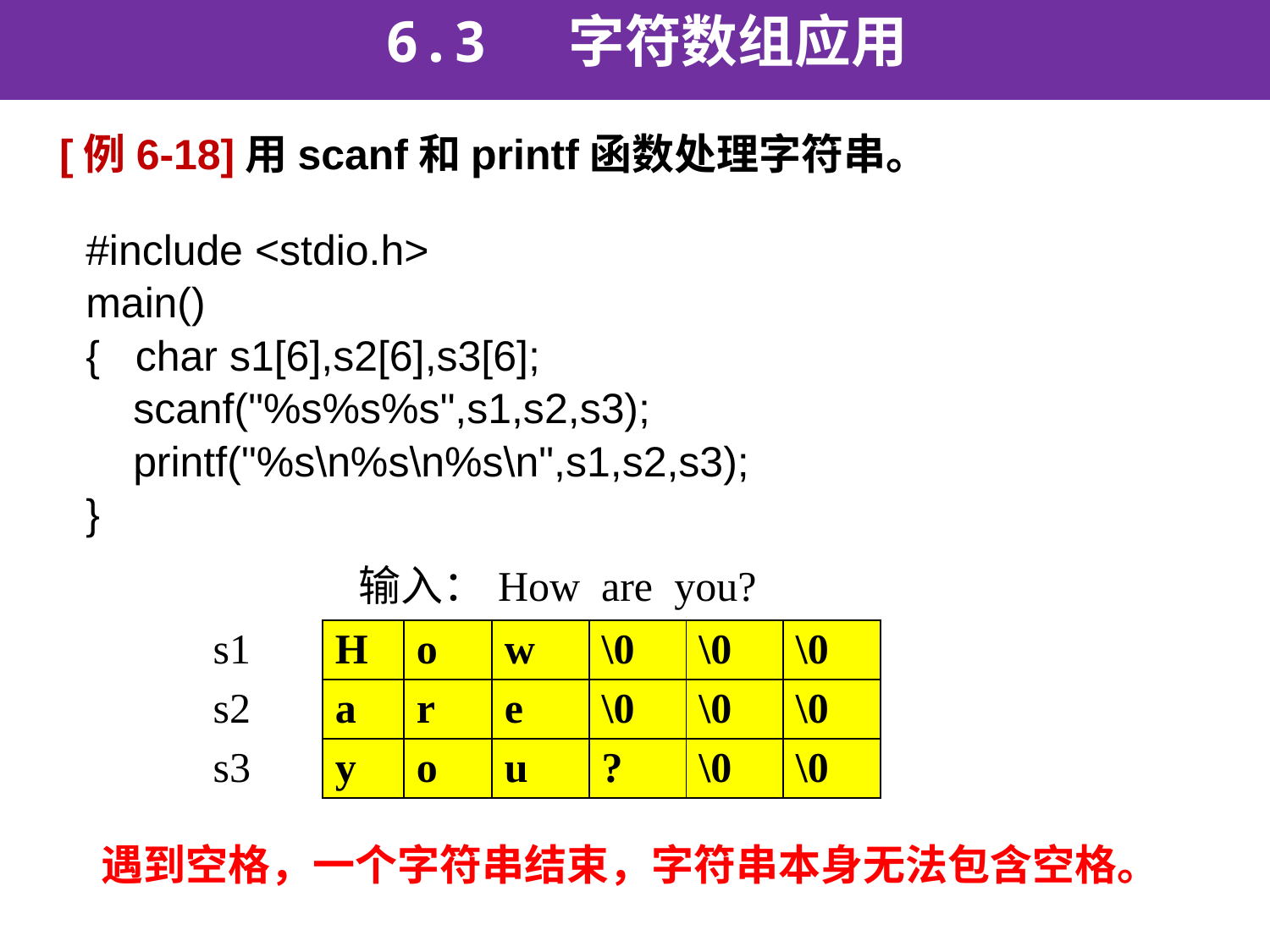

6.3  字符数组应用
[例6-18]用scanf和printf函数处理字符串。
#include <stdio.h>
main()
{   char s1[6],s2[6],s3[6];
    scanf("%s%s%s",s1,s2,s3);
    printf("%s\n%s\n%s\n",s1,s2,s3);
}
| 输入：How are you? |  |  |  |  |  |  |
| --- | --- | --- | --- | --- | --- | --- |
| s1 | H | o | w | \0 | \0 | \0 |
| s2 | a | r | e | \0 | \0 | \0 |
| s3 | y | o | u | ? | \0 | \0 |
遇到空格，一个字符串结束，字符串本身无法包含空格。